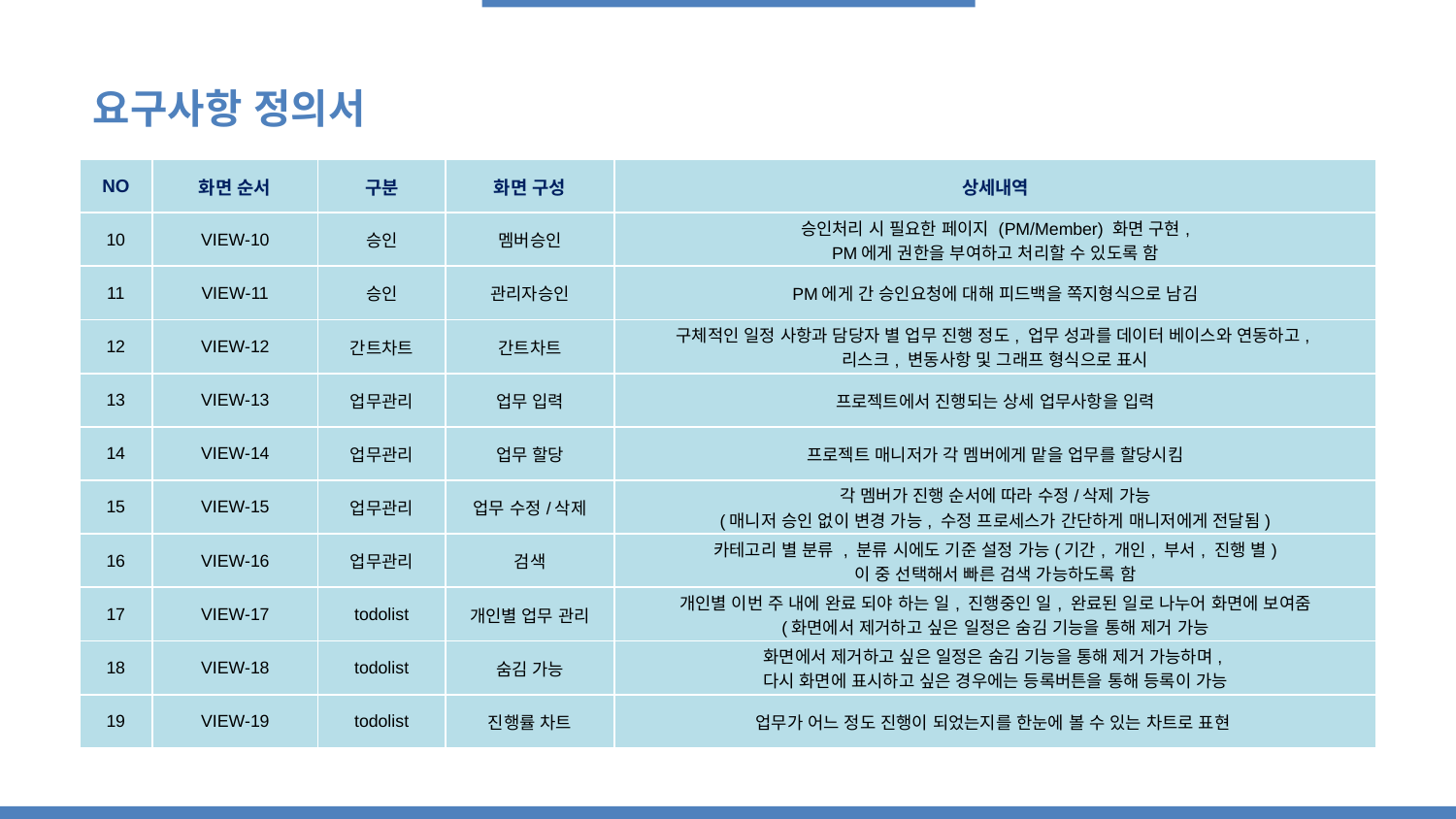

요구사항 정의서
| NO | 화면 순서 | 구분 | 화면 구성 | 상세내역 |
| --- | --- | --- | --- | --- |
| 10 | VIEW-10 | 승인 | 멤버승인 | 승인처리 시 필요한 페이지 (PM/Member) 화면 구현, PM에게 권한을 부여하고 처리할 수 있도록 함 |
| 11 | VIEW-11 | 승인 | 관리자승인 | PM에게 간 승인요청에 대해 피드백을 쪽지형식으로 남김 |
| 12 | VIEW-12 | 간트차트 | 간트차트 | 구체적인 일정 사항과 담당자 별 업무 진행 정도, 업무 성과를 데이터 베이스와 연동하고, 리스크, 변동사항 및 그래프 형식으로 표시 |
| 13 | VIEW-13 | 업무관리 | 업무 입력 | 프로젝트에서 진행되는 상세 업무사항을 입력 |
| 14 | VIEW-14 | 업무관리 | 업무 할당 | 프로젝트 매니저가 각 멤버에게 맡을 업무를 할당시킴 |
| 15 | VIEW-15 | 업무관리 | 업무 수정/삭제 | 각 멤버가 진행 순서에 따라 수정/삭제 가능 (매니저 승인 없이 변경 가능, 수정 프로세스가 간단하게 매니저에게 전달됨) |
| 16 | VIEW-16 | 업무관리 | 검색 | 카테고리 별 분류 , 분류 시에도 기준 설정 가능(기간, 개인, 부서, 진행 별) 이 중 선택해서 빠른 검색 가능하도록 함 |
| 17 | VIEW-17 | todolist | 개인별 업무 관리 | 개인별 이번 주 내에 완료 되야 하는 일, 진행중인 일, 완료된 일로 나누어 화면에 보여줌 (화면에서 제거하고 싶은 일정은 숨김 기능을 통해 제거 가능 |
| 18 | VIEW-18 | todolist | 숨김 가능 | 화면에서 제거하고 싶은 일정은 숨김 기능을 통해 제거 가능하며, 다시 화면에 표시하고 싶은 경우에는 등록버튼을 통해 등록이 가능 |
| 19 | VIEW-19 | todolist | 진행률 차트 | 업무가 어느 정도 진행이 되었는지를 한눈에 볼 수 있는 차트로 표현 |
요구사항 정의서